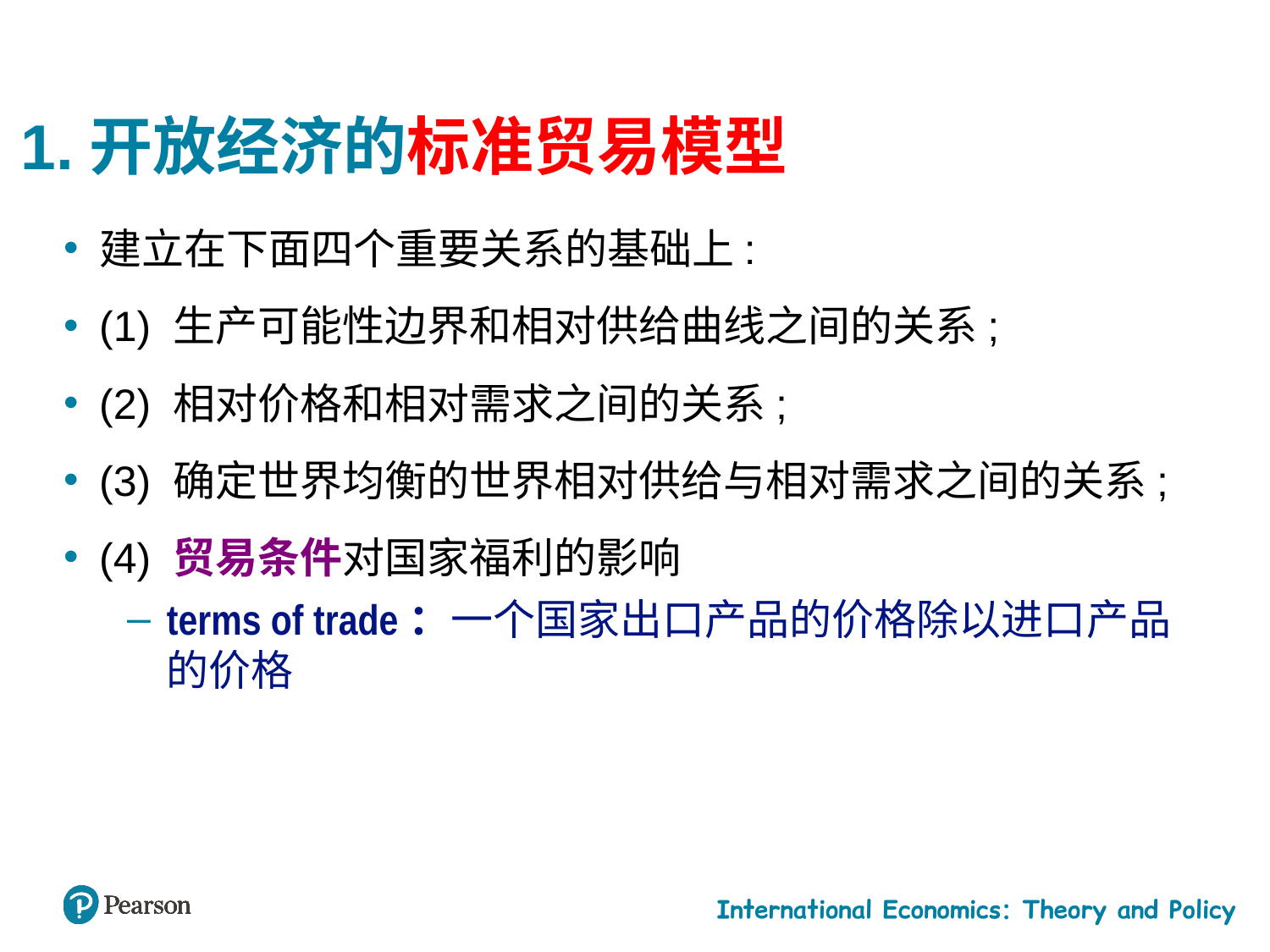

# 1.开放经济的标准贸易模型
建立在下面四个重要关系的基础上:
(1) 生产可能性边界和相对供给曲线之间的关系;
(2) 相对价格和相对需求之间的关系;
(3) 确定世界均衡的世界相对供给与相对需求之间的关系;
(4) 贸易条件对国家福利的影响
terms of trade：一个国家出口产品的价格除以进口产品的价格